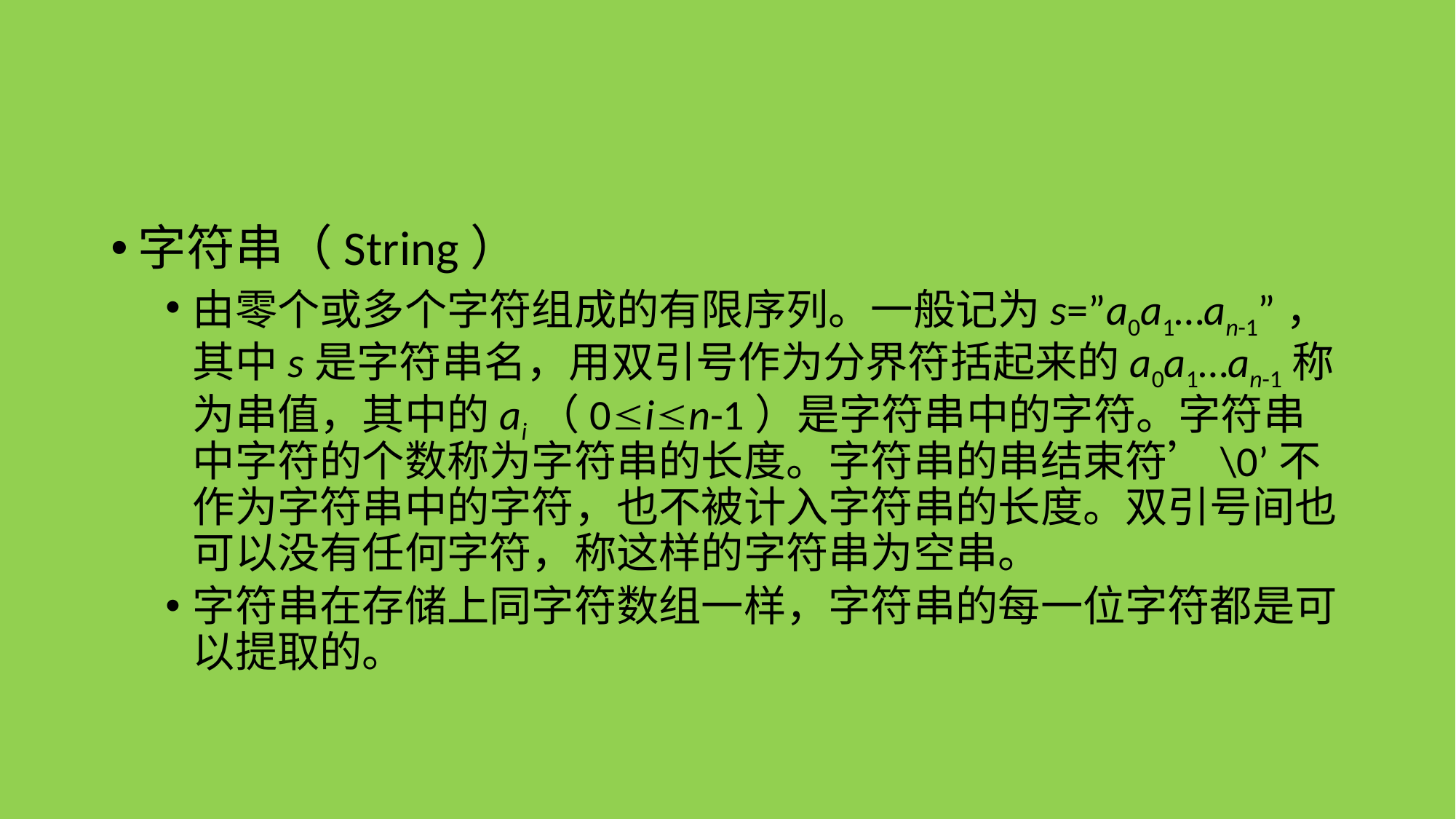

#
字符串（String）
由零个或多个字符组成的有限序列。一般记为s=”a0a1…an-1”，其中s是字符串名，用双引号作为分界符括起来的a0a1…an-1称为串值，其中的ai（0≤i≤n-1）是字符串中的字符。字符串中字符的个数称为字符串的长度。字符串的串结束符’\0’不作为字符串中的字符，也不被计入字符串的长度。双引号间也可以没有任何字符，称这样的字符串为空串。
字符串在存储上同字符数组一样，字符串的每一位字符都是可以提取的。